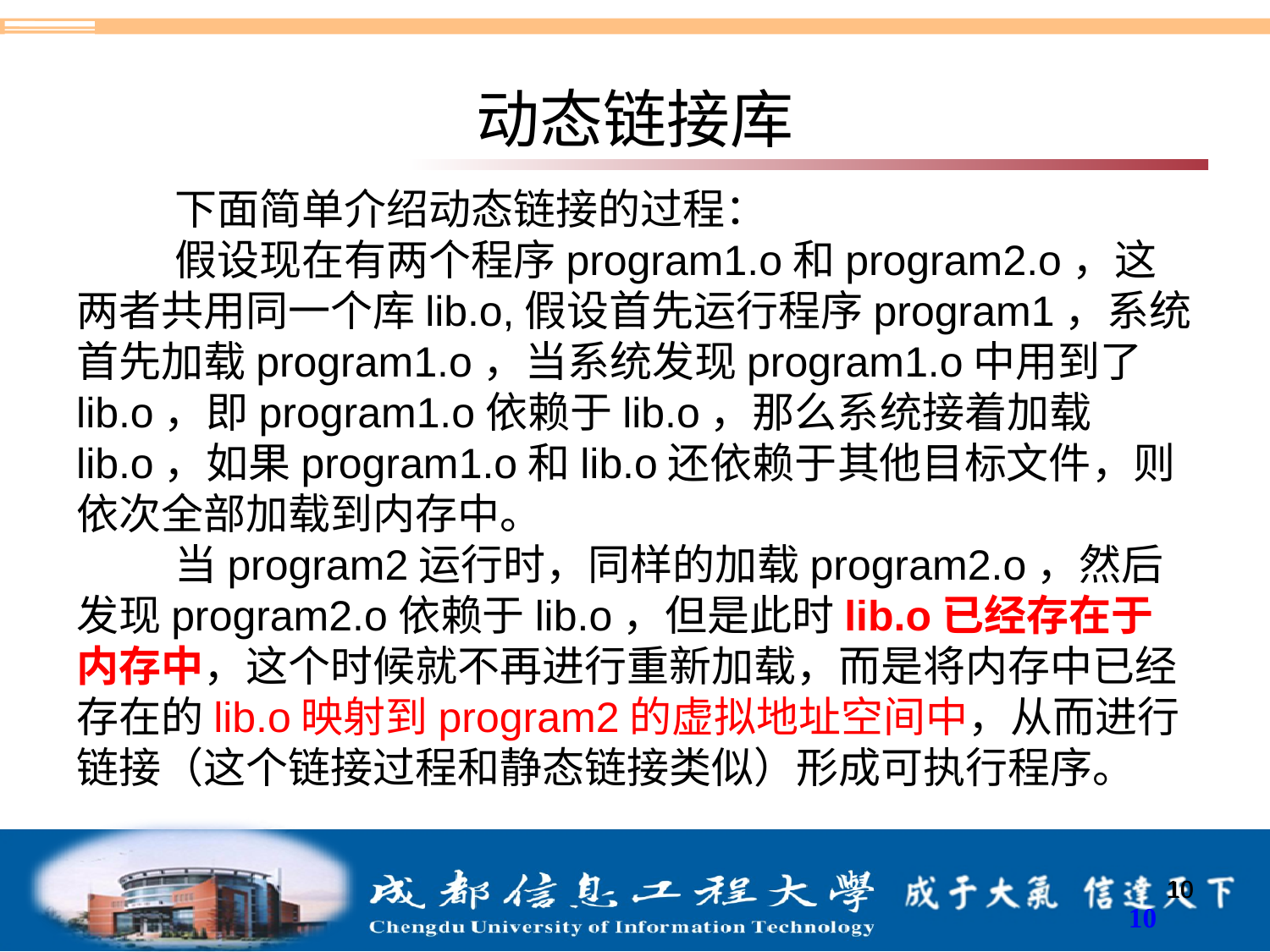

# 动态链接库
下面简单介绍动态链接的过程：
假设现在有两个程序program1.o和program2.o，这两者共用同一个库lib.o,假设首先运行程序program1，系统首先加载program1.o，当系统发现program1.o中用到了lib.o，即program1.o依赖于lib.o，那么系统接着加载lib.o，如果program1.o和lib.o还依赖于其他目标文件，则依次全部加载到内存中。
当program2运行时，同样的加载program2.o，然后发现program2.o依赖于lib.o，但是此时lib.o已经存在于内存中，这个时候就不再进行重新加载，而是将内存中已经存在的lib.o映射到program2的虚拟地址空间中，从而进行链接（这个链接过程和静态链接类似）形成可执行程序。
10